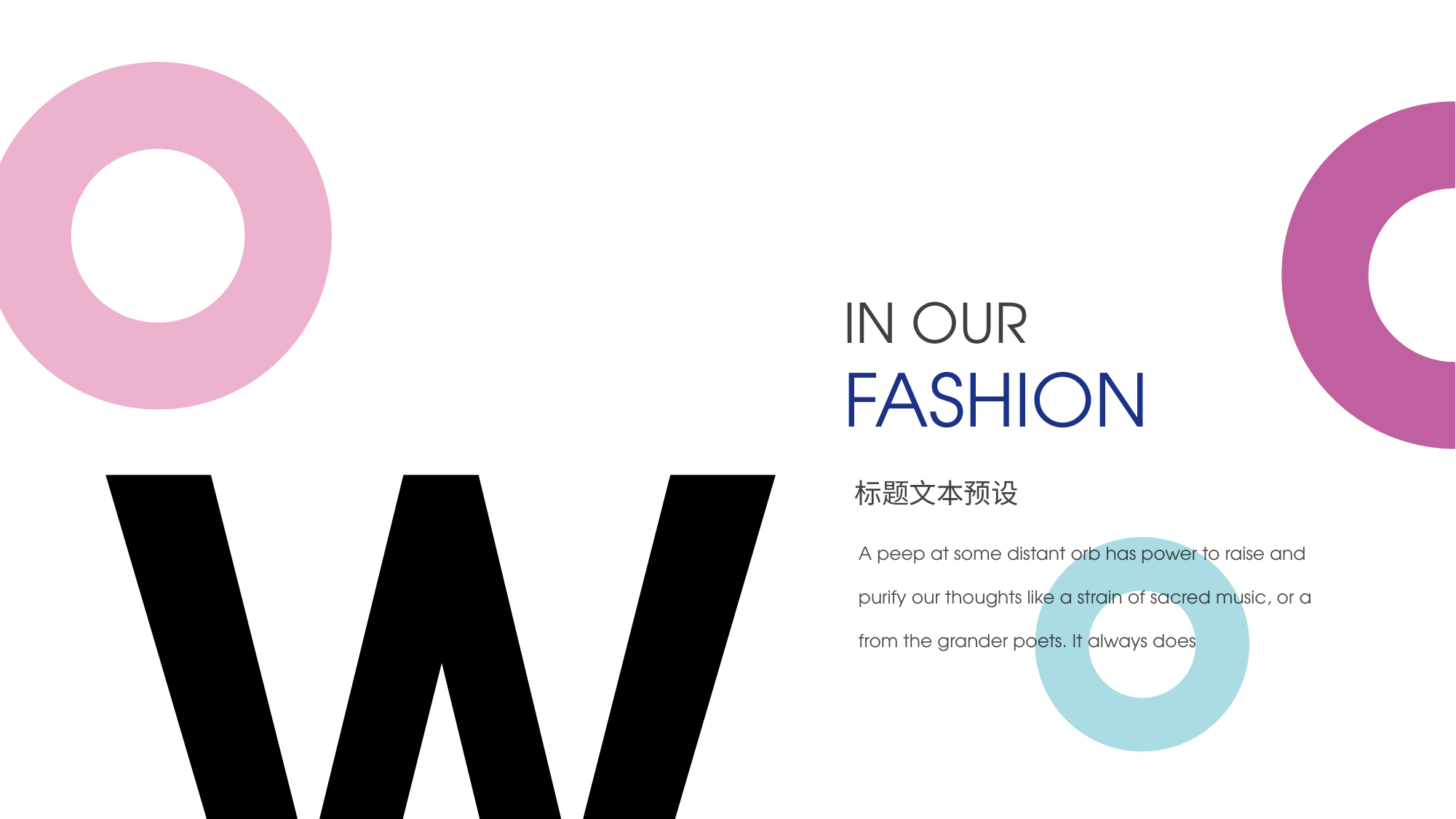

W

IN OUR FASHION
标题文本预设
A peep at some distant orb has power to raise and purify our thoughts like a strain of sacred music, or a from the grander poets. It always does